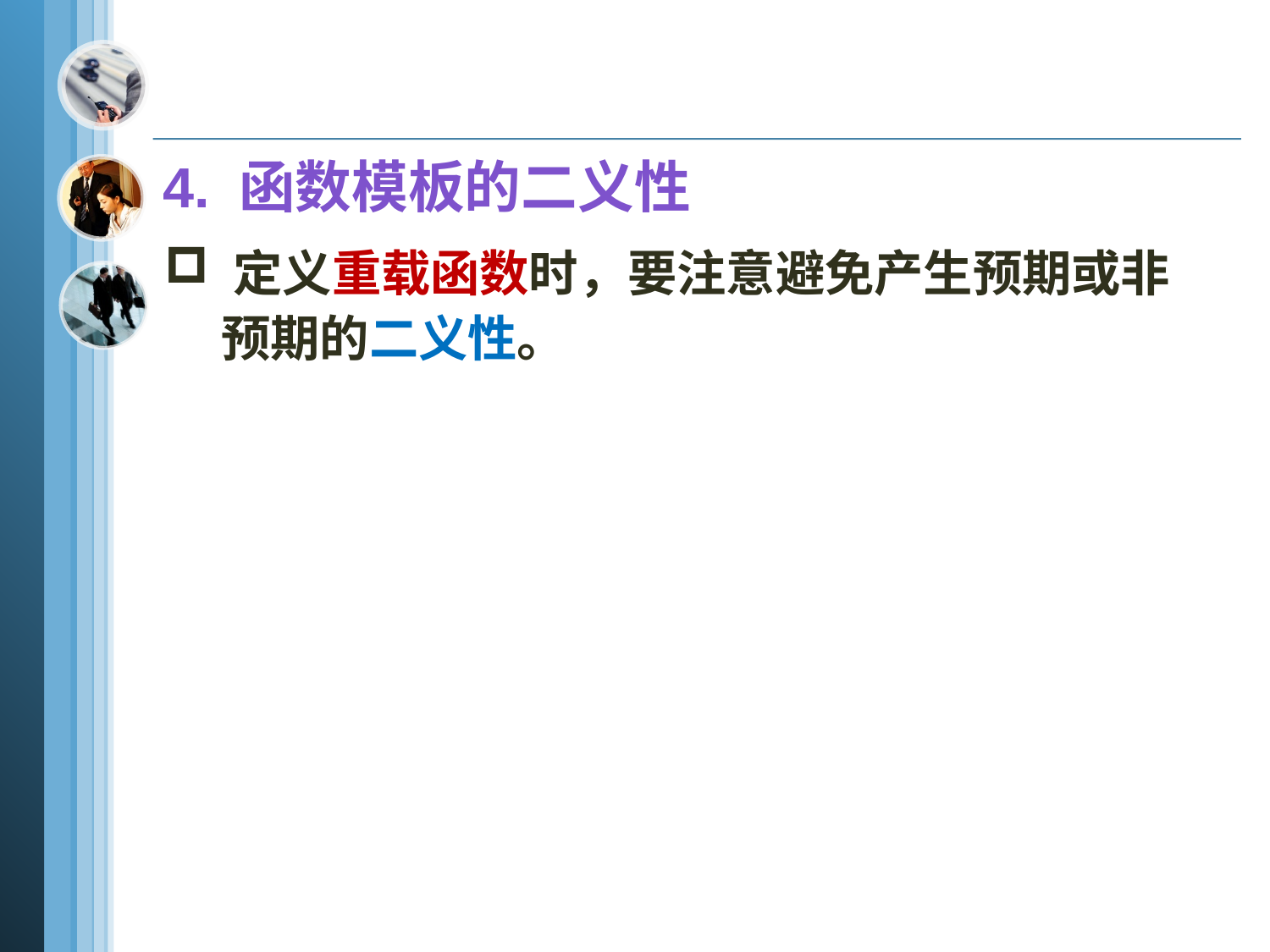

4. 函数模板的二义性

 定义重载函数时，要注意避免产生预期或非
    预期的二义性。